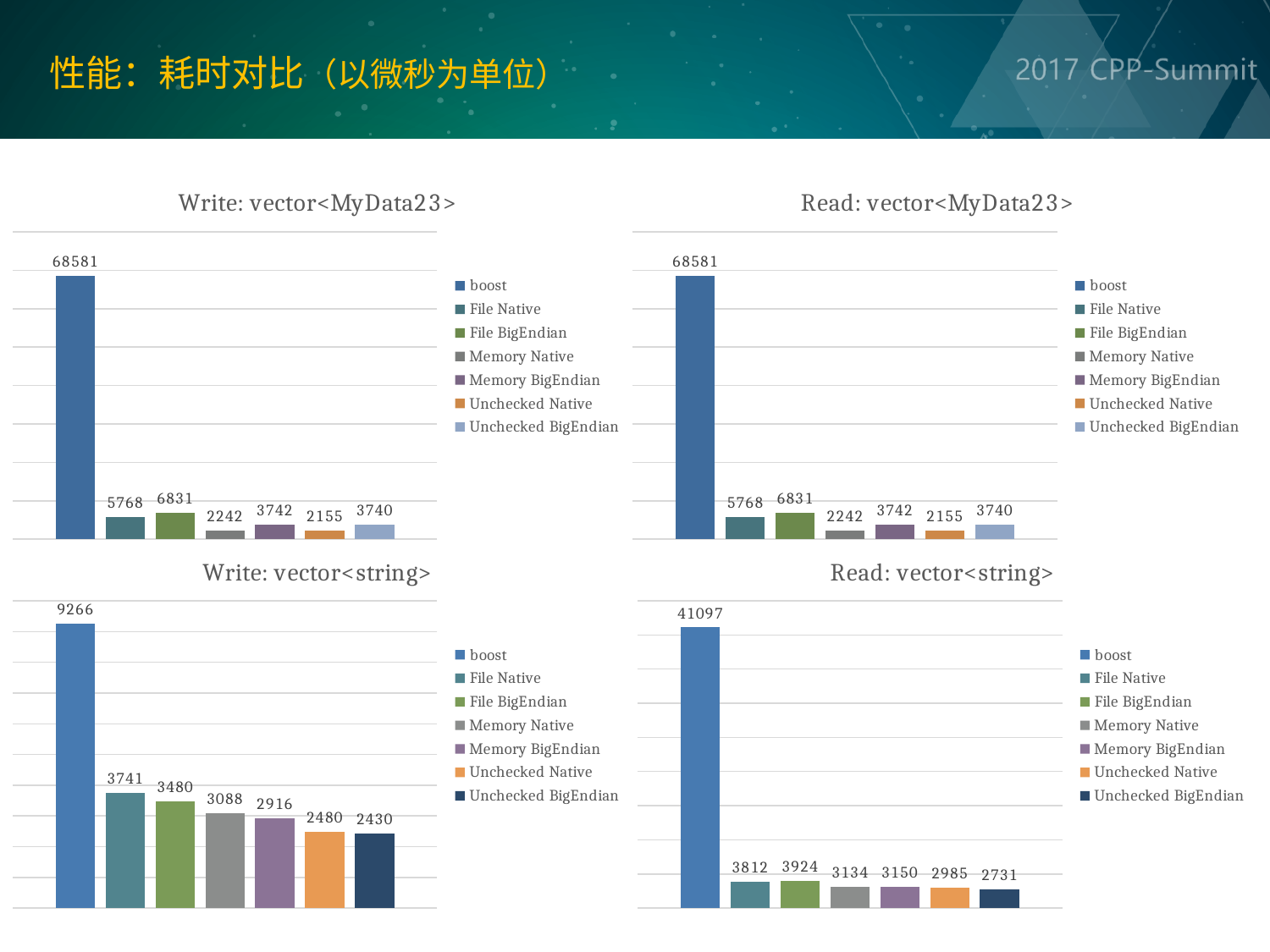

# 性能：耗时对比（以微秒为单位）

### Chart: Write: vector<MyData23>

| Category | boost | File Native | File BigEndian | Memory Native | Memory BigEndian | Unchecked Native | Unchecked BigEndian |
|---|---|---|---|---|---|---|---|

### Chart: Read: vector<MyData23>

| Category | boost | File Native | File BigEndian | Memory Native | Memory BigEndian | Unchecked Native | Unchecked BigEndian |
|---|---|---|---|---|---|---|---|

### Chart: Write: vector<string>

| Category | boost | File Native | File BigEndian | Memory Native | Memory BigEndian | Unchecked Native | Unchecked BigEndian |
|---|---|---|---|---|---|---|---|

### Chart: Read: vector<string>

| Category | boost | File Native | File BigEndian | Memory Native | Memory BigEndian | Unchecked Native | Unchecked BigEndian |
|---|---|---|---|---|---|---|---|